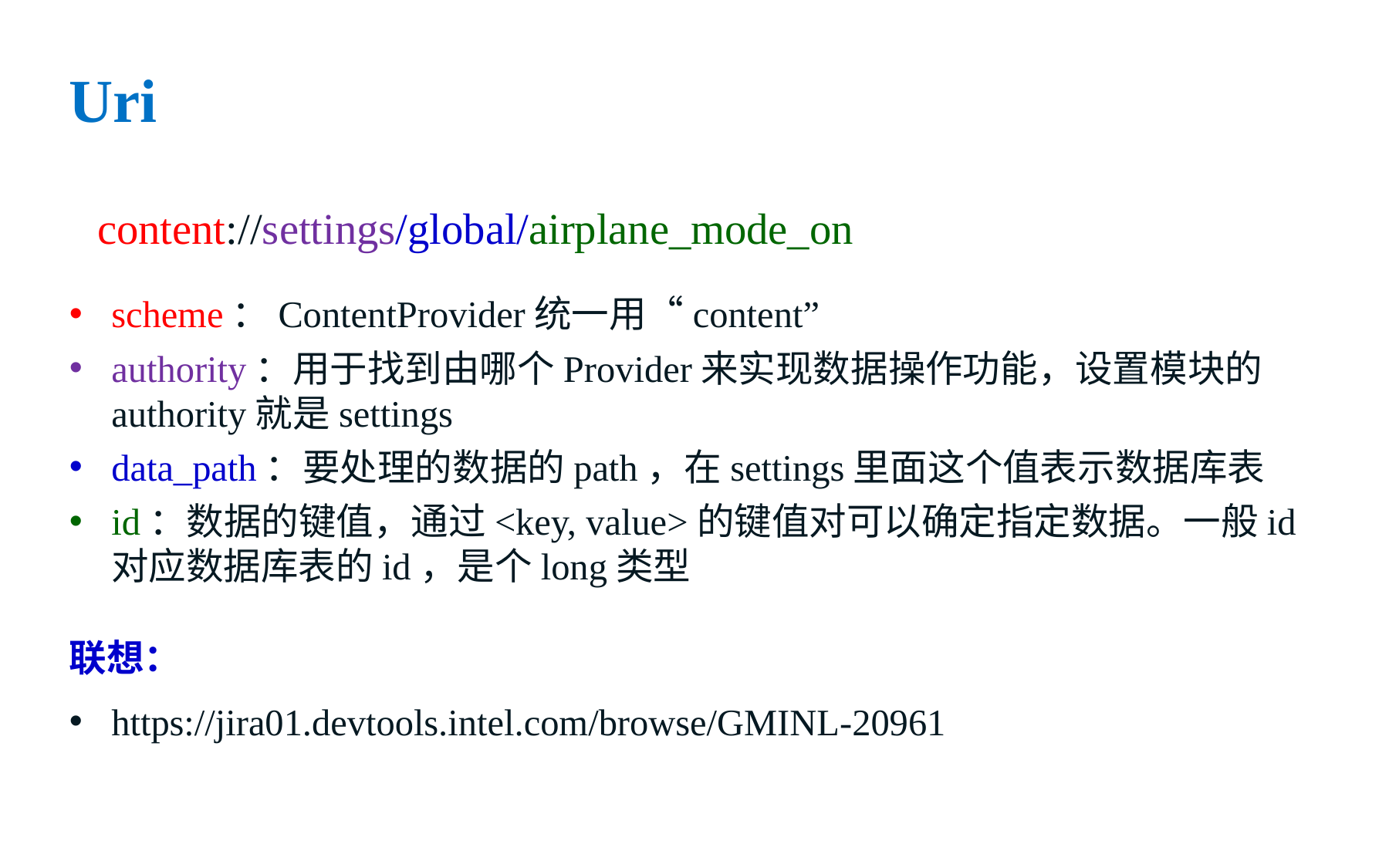

# Uri
   content://settings/global/airplane_mode_on
scheme：ContentProvider统一用“content”
authority：用于找到由哪个Provider来实现数据操作功能，设置模块的authority就是settings
data_path：要处理的数据的path，在settings里面这个值表示数据库表
id：数据的键值，通过<key, value>的键值对可以确定指定数据。一般id对应数据库表的id，是个long类型
联想：
https://jira01.devtools.intel.com/browse/GMINL-20961